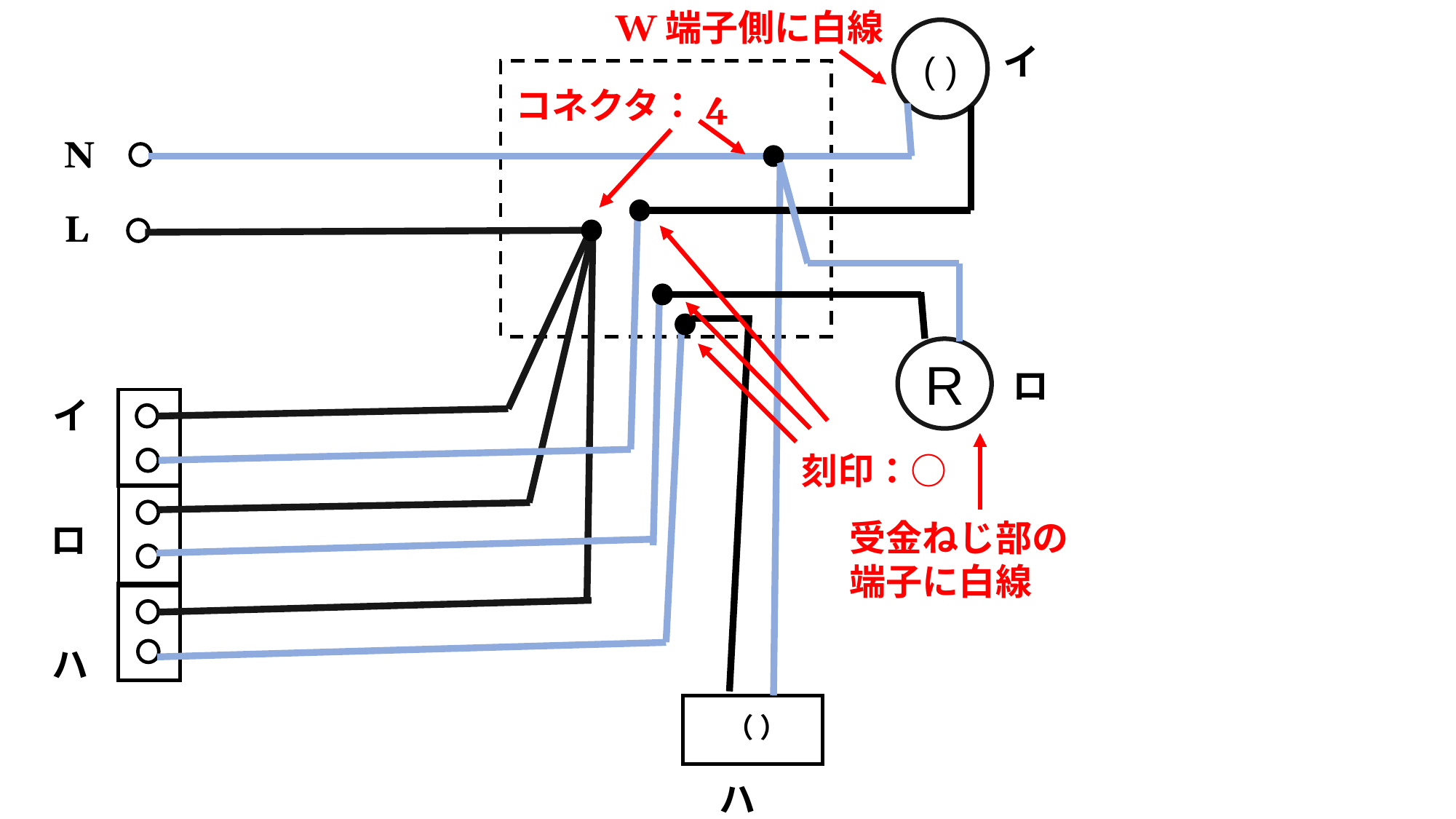

W端子側に白線
( )
イ

コネクタ：4
N

L

R
ロ
イ

刻印：○

受金ねじ部の
端子に白線
ロ

ハ

（）
（ ）
 ハ